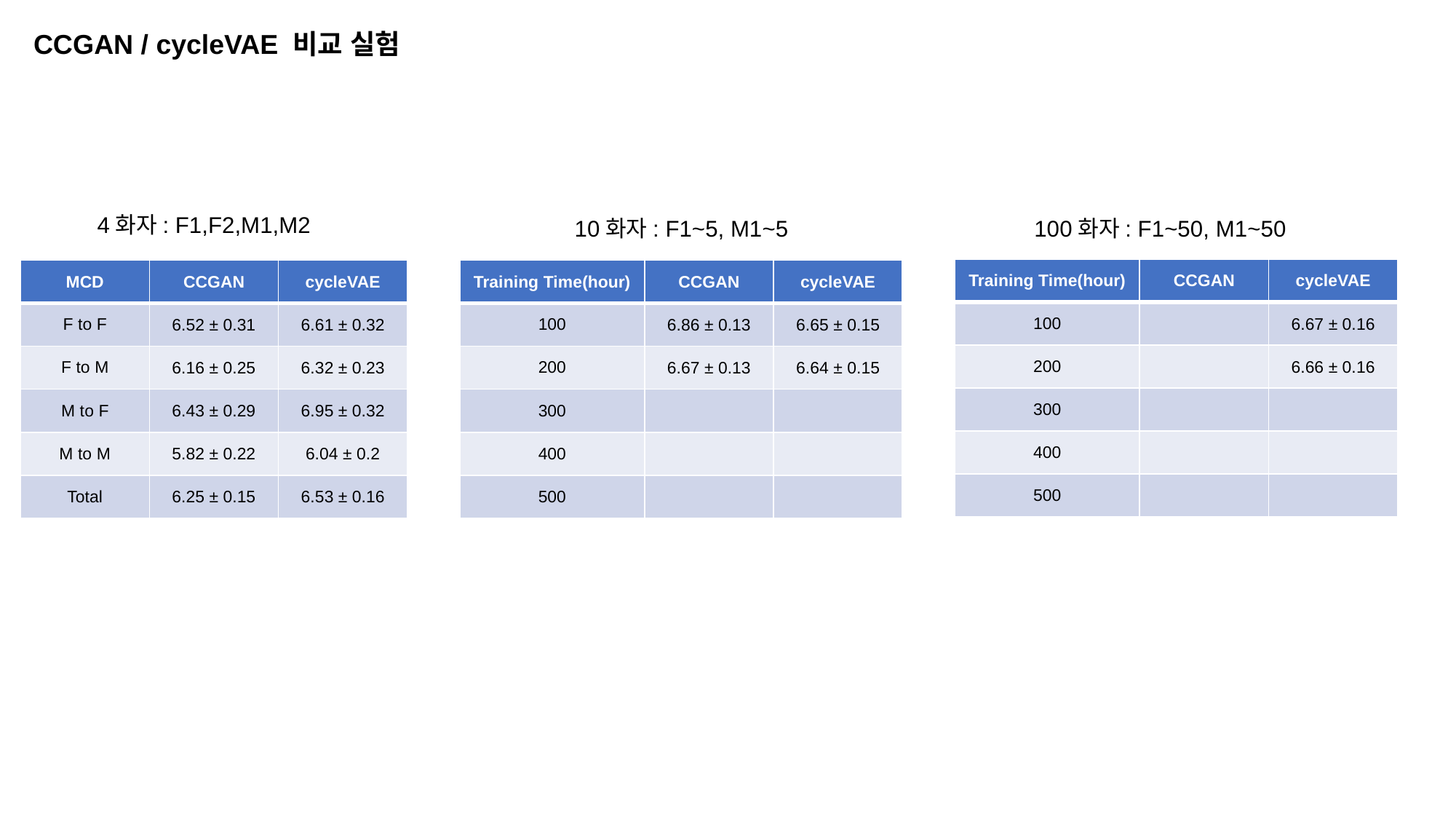

CCGAN / cycleVAE 비교 실험
4화자: F1,F2,M1,M2
100화자: F1~50, M1~50
10화자: F1~5, M1~5
| Training Time(hour) | CCGAN | cycleVAE |
| --- | --- | --- |
| 100 |  | 6.67 ± 0.16 |
| 200 |  | 6.66 ± 0.16 |
| 300 |  |  |
| 400 |  |  |
| 500 |  |  |
| MCD | CCGAN | cycleVAE |
| --- | --- | --- |
| F to F | 6.52 ± 0.31 | 6.61 ± 0.32 |
| F to M | 6.16 ± 0.25 | 6.32 ± 0.23 |
| M to F | 6.43 ± 0.29 | 6.95 ± 0.32 |
| M to M | 5.82 ± 0.22 | 6.04 ± 0.2 |
| Total | 6.25 ± 0.15 | 6.53 ± 0.16 |
| Training Time(hour) | CCGAN | cycleVAE |
| --- | --- | --- |
| 100 | 6.86 ± 0.13 | 6.65 ± 0.15 |
| 200 | 6.67 ± 0.13 | 6.64 ± 0.15 |
| 300 |  |  |
| 400 |  |  |
| 500 |  |  |